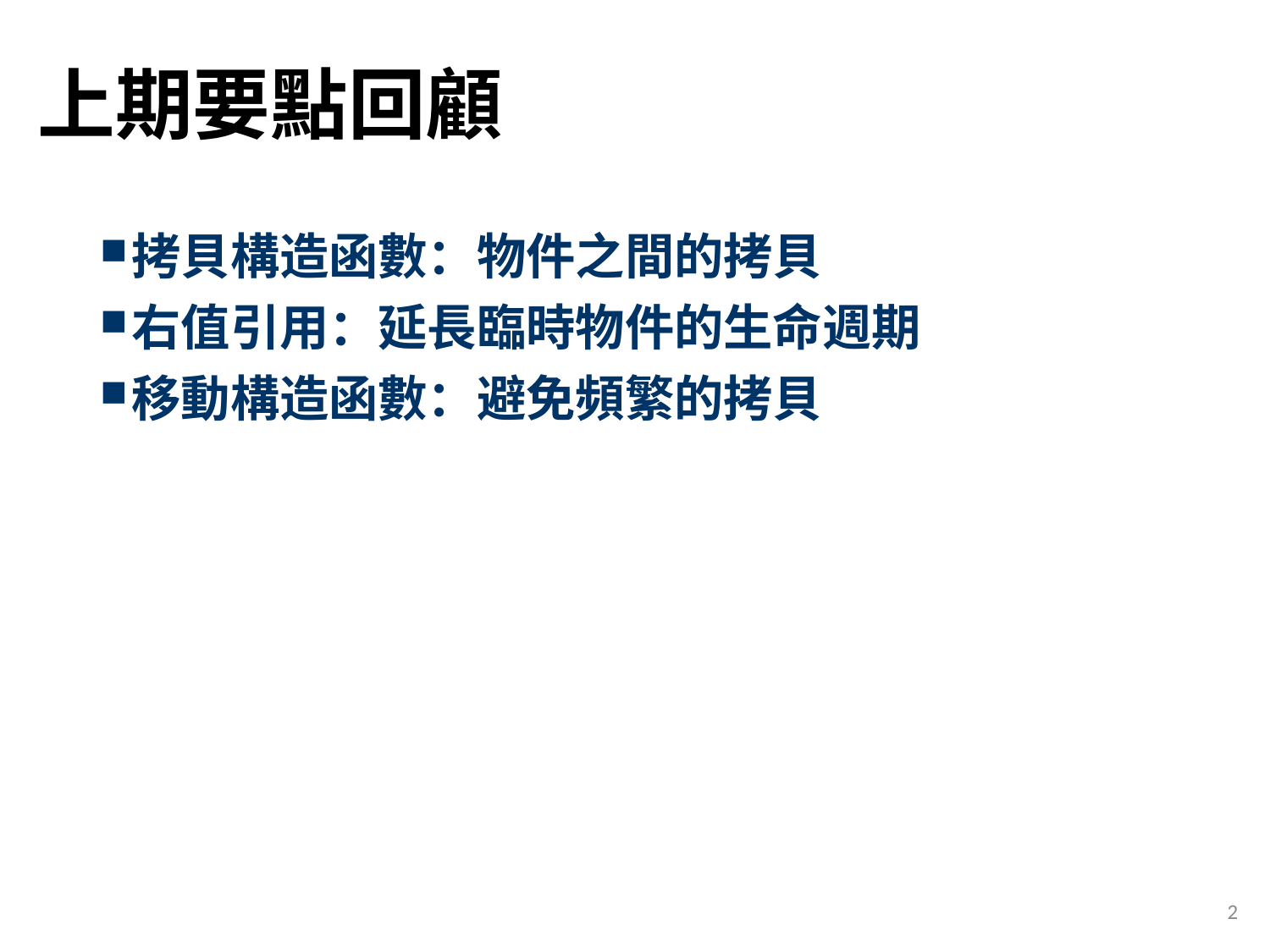

# 上期要點回顧
拷貝構造函數：物件之間的拷貝
右值引用：延長臨時物件的生命週期
移動構造函數：避免頻繁的拷貝

2